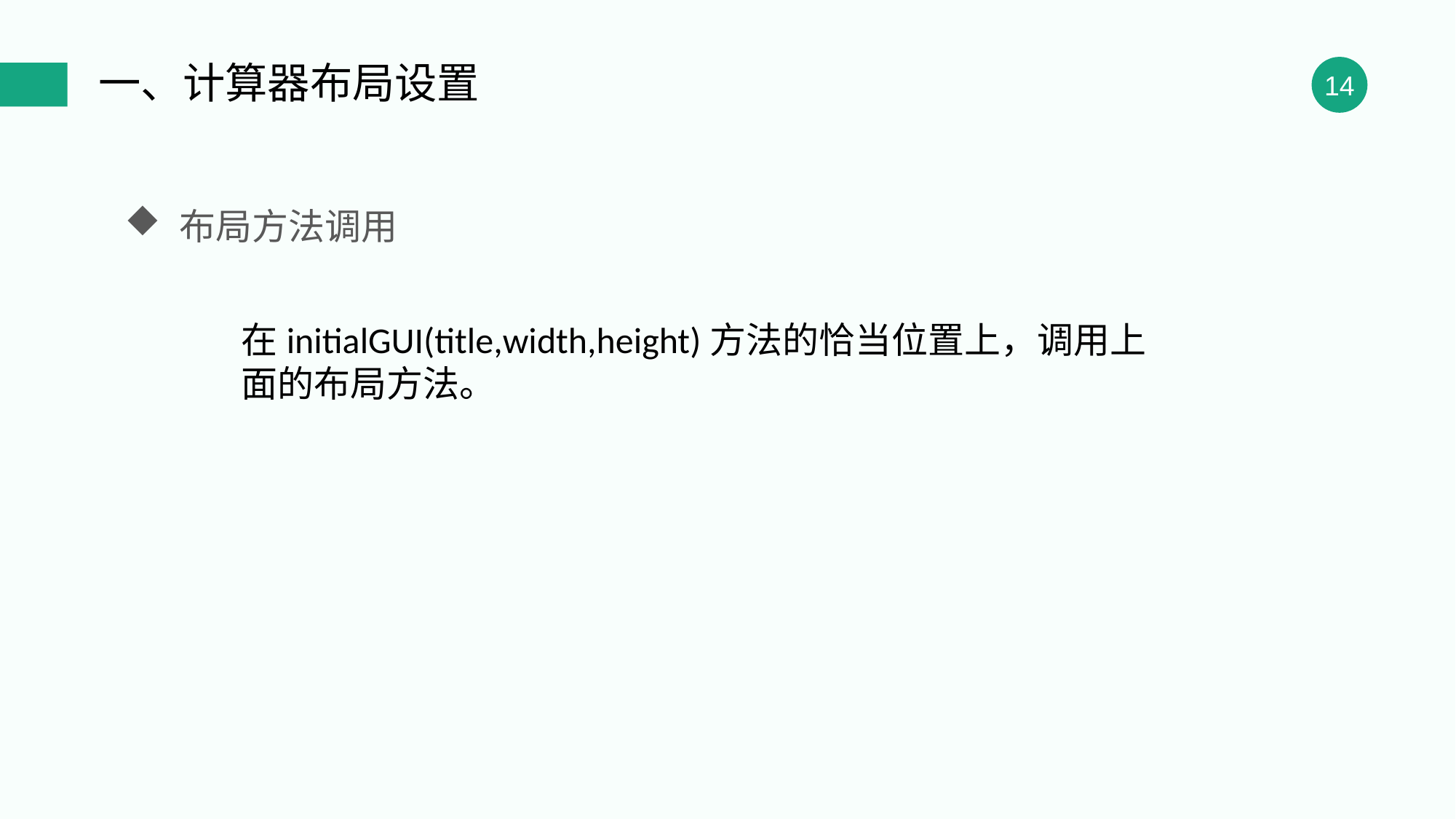

一、计算器布局设置
布局方法调用
在initialGUI(title,width,height)方法的恰当位置上，调用上面的布局方法。